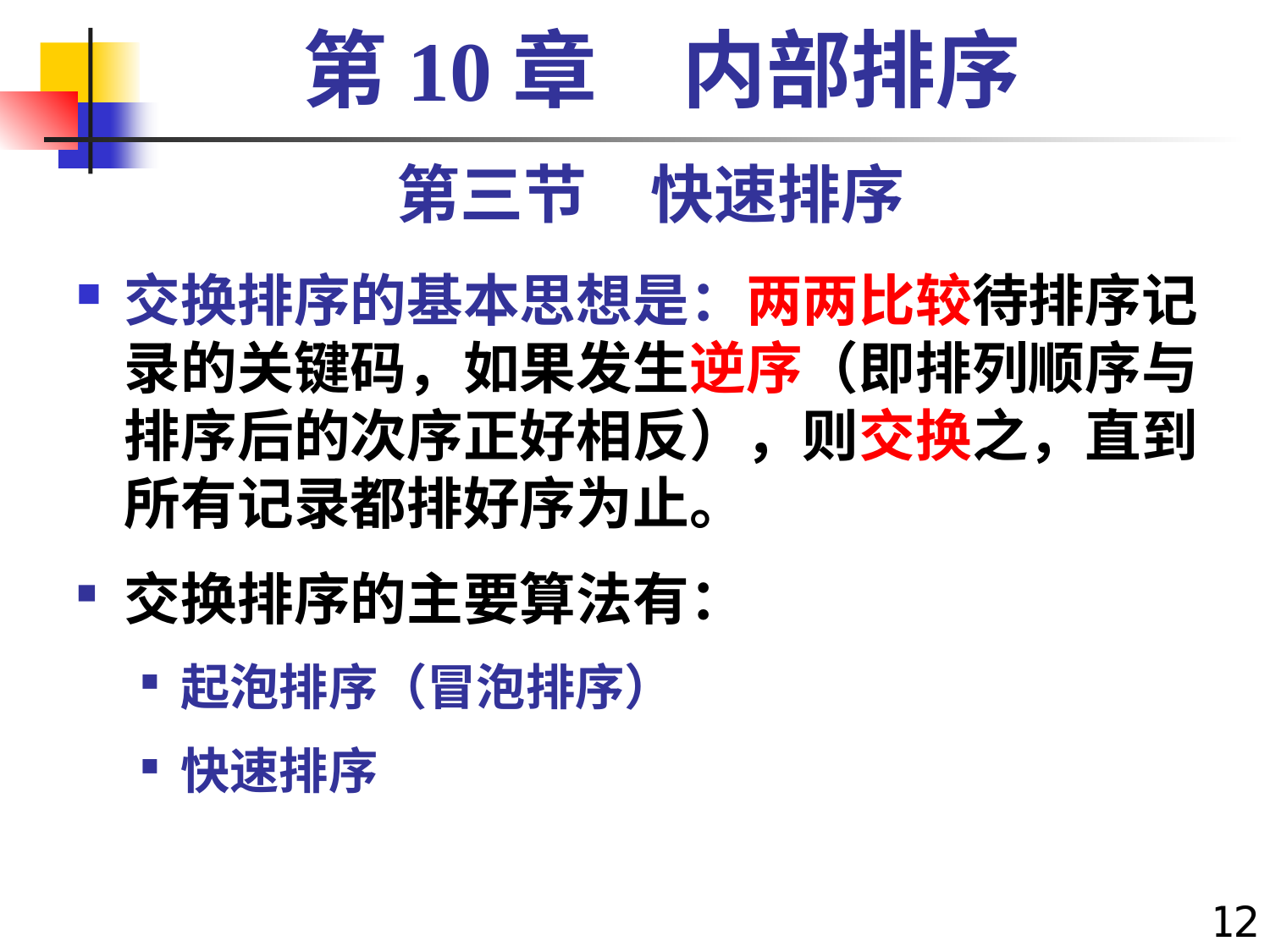

第10章　内部排序
第三节　快速排序
交换排序的基本思想是：两两比较待排序记录的关键码，如果发生逆序（即排列顺序与排序后的次序正好相反），则交换之，直到所有记录都排好序为止。
交换排序的主要算法有：
起泡排序（冒泡排序）
快速排序

12